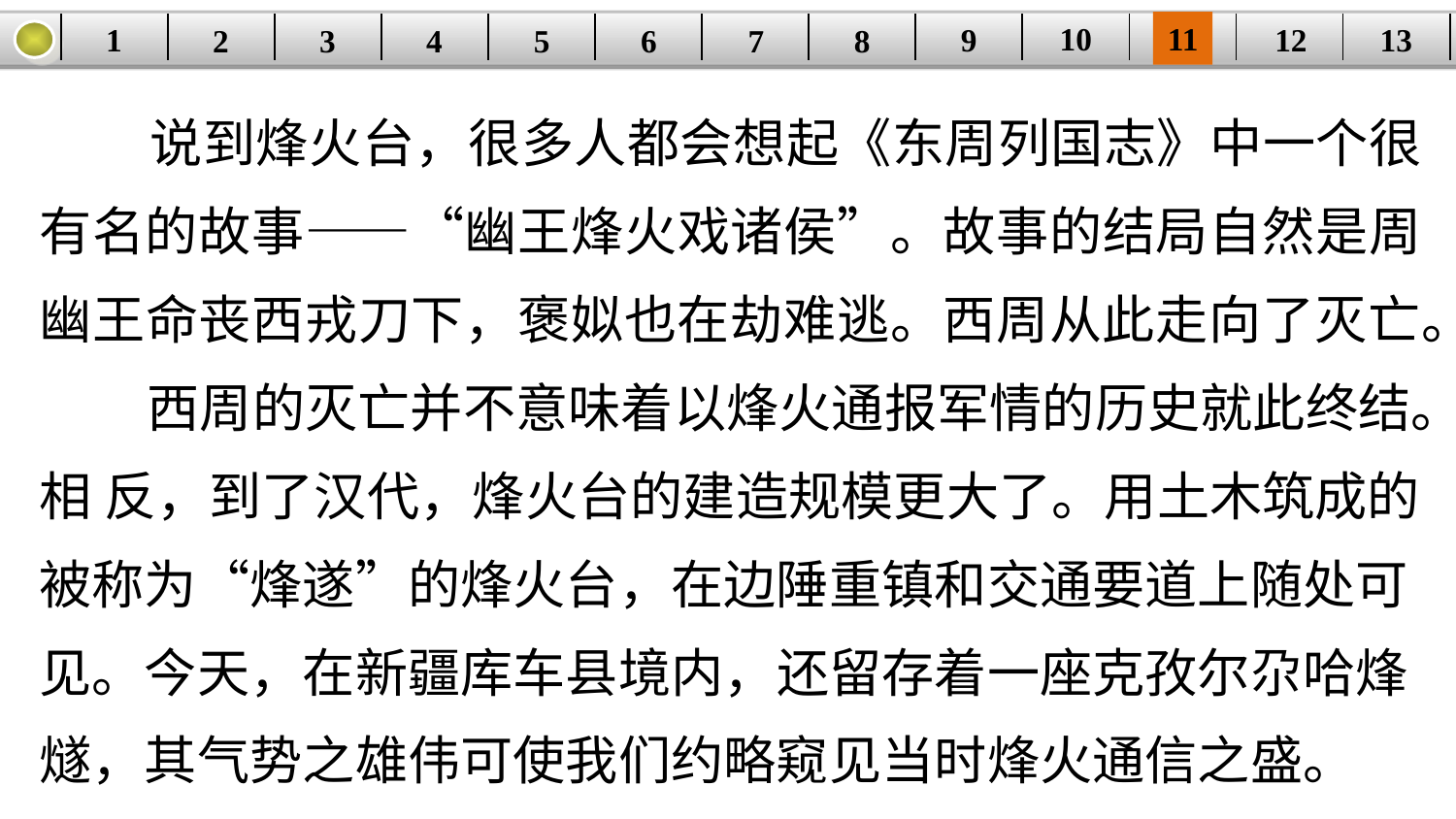

10

11
12
9
13
1
3
4
5
6
8
2
|  |  |  |  |  |  |  |  |  |  |  |  |  |
| --- | --- | --- | --- | --- | --- | --- | --- | --- | --- | --- | --- | --- |
7

        说到烽火台，很多人都会想起《东周列国志》中一个很有名的故事——“幽王烽火戏诸侯”。故事的结局自然是周幽王命丧西戎刀下，褒姒也在劫难逃。西周从此走向了灭亡。
        西周的灭亡并不意味着以烽火通报军情的历史就此终结。相 反，到了汉代，烽火台的建造规模更大了。用土木筑成的被称为“烽遂”的烽火台，在边陲重镇和交通要道上随处可见。今天，在新疆库车县境内，还留存着一座克孜尔尕哈烽燧，其气势之雄伟可使我们约略窥见当时烽火通信之盛。